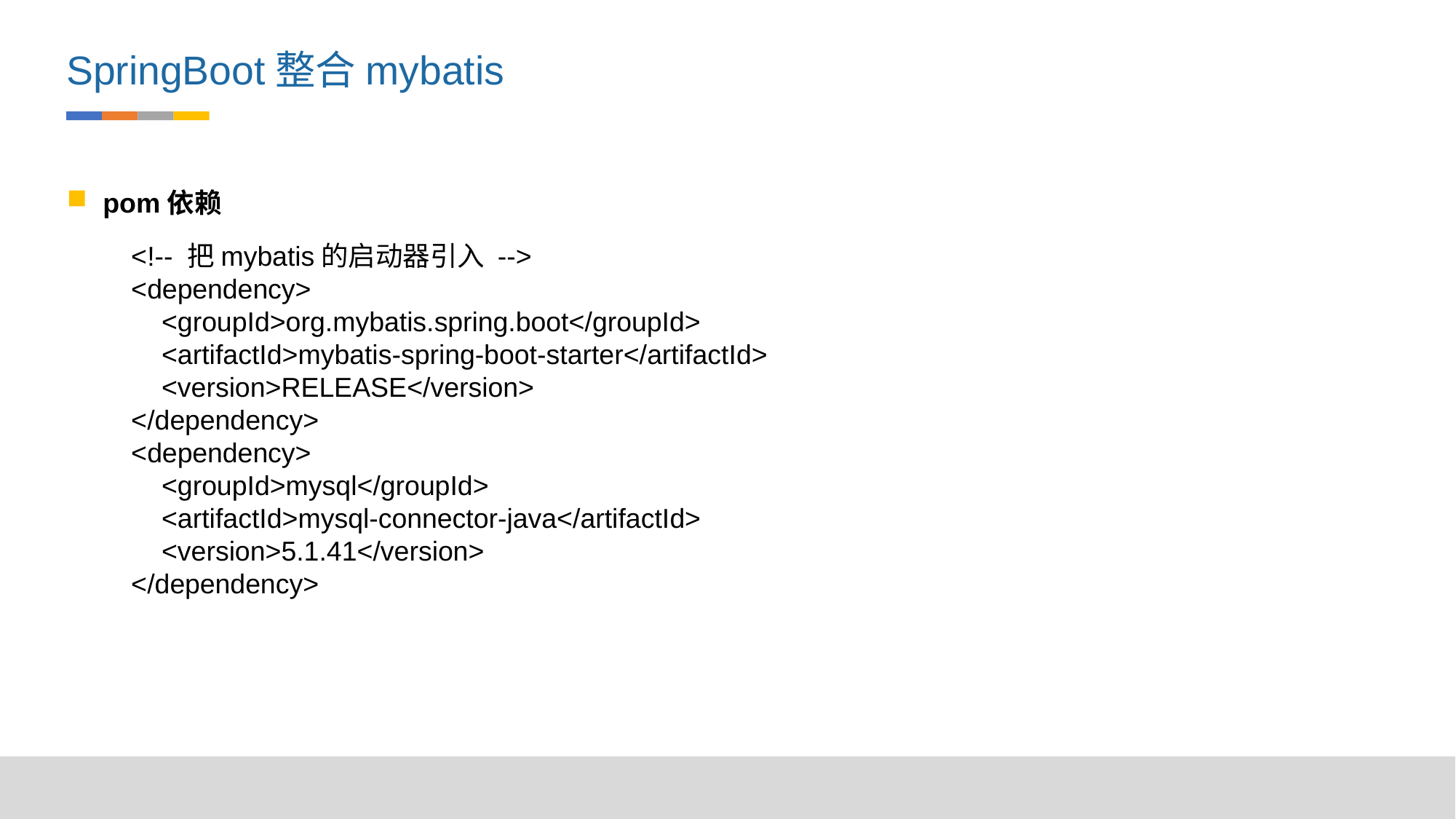

SpringBoot整合mybatis

  pom依赖
        <!-- 把mybatis的启动器引入 -->
        <dependency>
            <groupId>org.mybatis.spring.boot</groupId>
            <artifactId>mybatis-spring-boot-starter</artifactId>
            <version>RELEASE</version>
        </dependency>
        <dependency>
            <groupId>mysql</groupId>
            <artifactId>mysql-connector-java</artifactId>
            <version>5.1.41</version>
        </dependency>